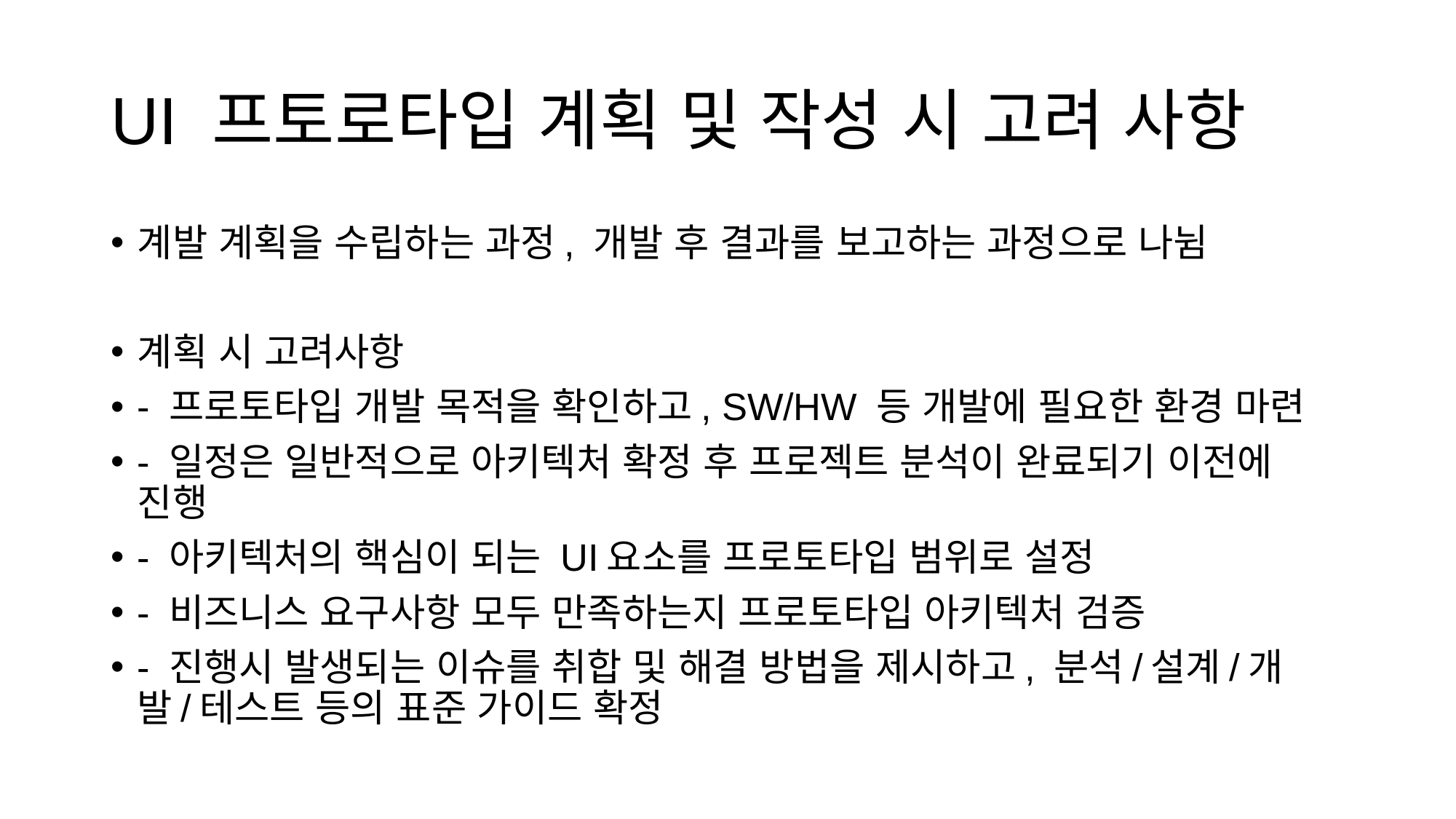

# UI 프토로타입 계획 및 작성 시 고려 사항
계발 계획을 수립하는 과정, 개발 후 결과를 보고하는 과정으로 나뉨

계획 시 고려사항
- 프로토타입 개발 목적을 확인하고, SW/HW 등 개발에 필요한 환경 마련
- 일정은 일반적으로 아키텍처 확정 후 프로젝트 분석이 완료되기 이전에 진행
- 아키텍처의 핵심이 되는 UI요소를 프로토타입 범위로 설정
- 비즈니스 요구사항 모두 만족하는지 프로토타입 아키텍처 검증
- 진행시 발생되는 이슈를 취합 및 해결 방법을 제시하고, 분석/설계/개발/테스트 등의 표준 가이드 확정